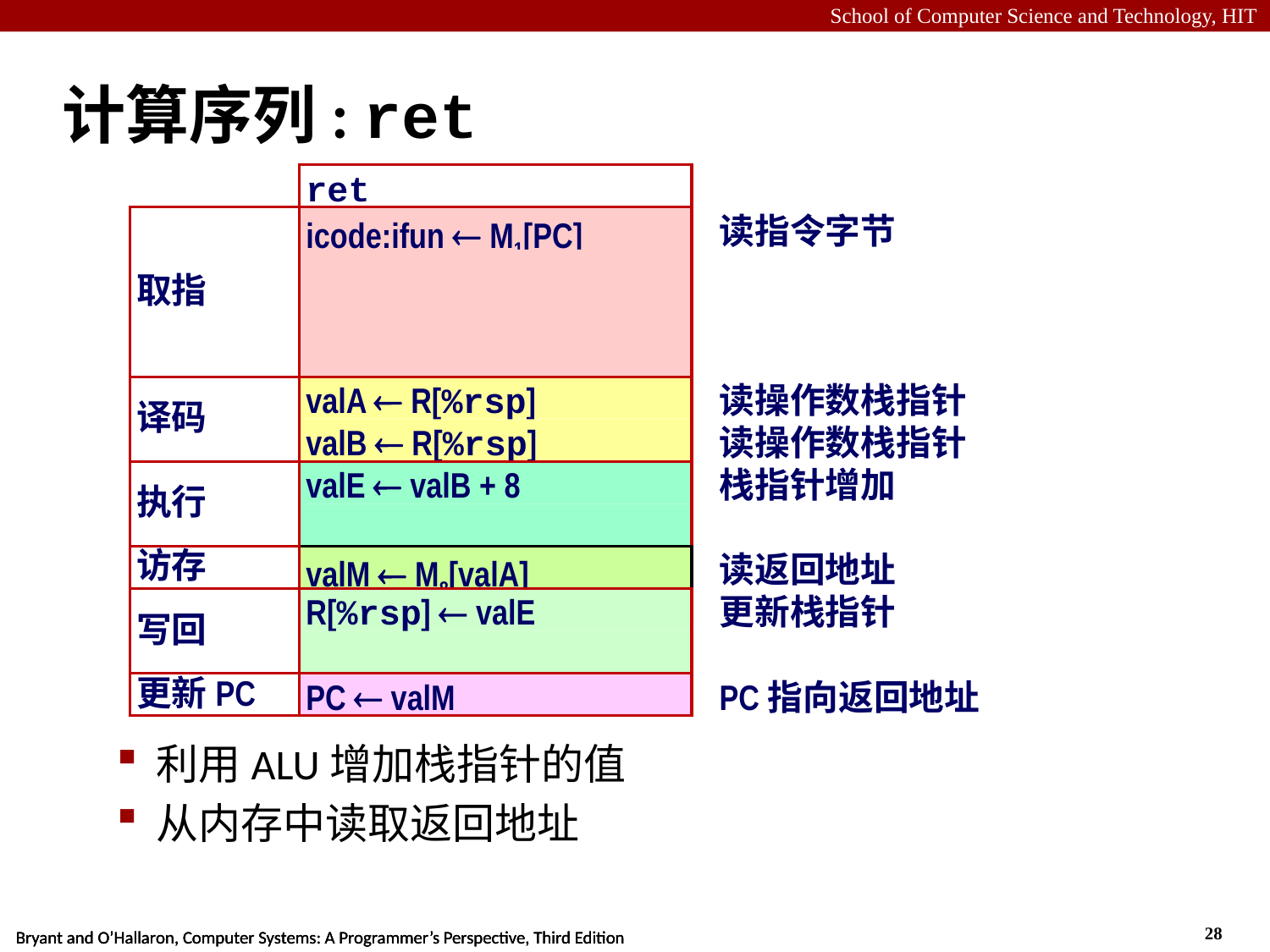

# 计算序列: ret
ret
取指
icode:ifun ← M1[PC]

读指令字节

译码
valA ← R[%rsp]

读操作数栈指针
valB ← R[%rsp]
读操作数栈指针
执行
valE ← valB + 8

栈指针增加

访存
valM ← M8[valA]
读返回地址
写回
R[%rsp] ← valE

更新栈指针

更新PC
PC ← valM
PC指向返回地址
利用ALU增加栈指针的值
从内存中读取返回地址